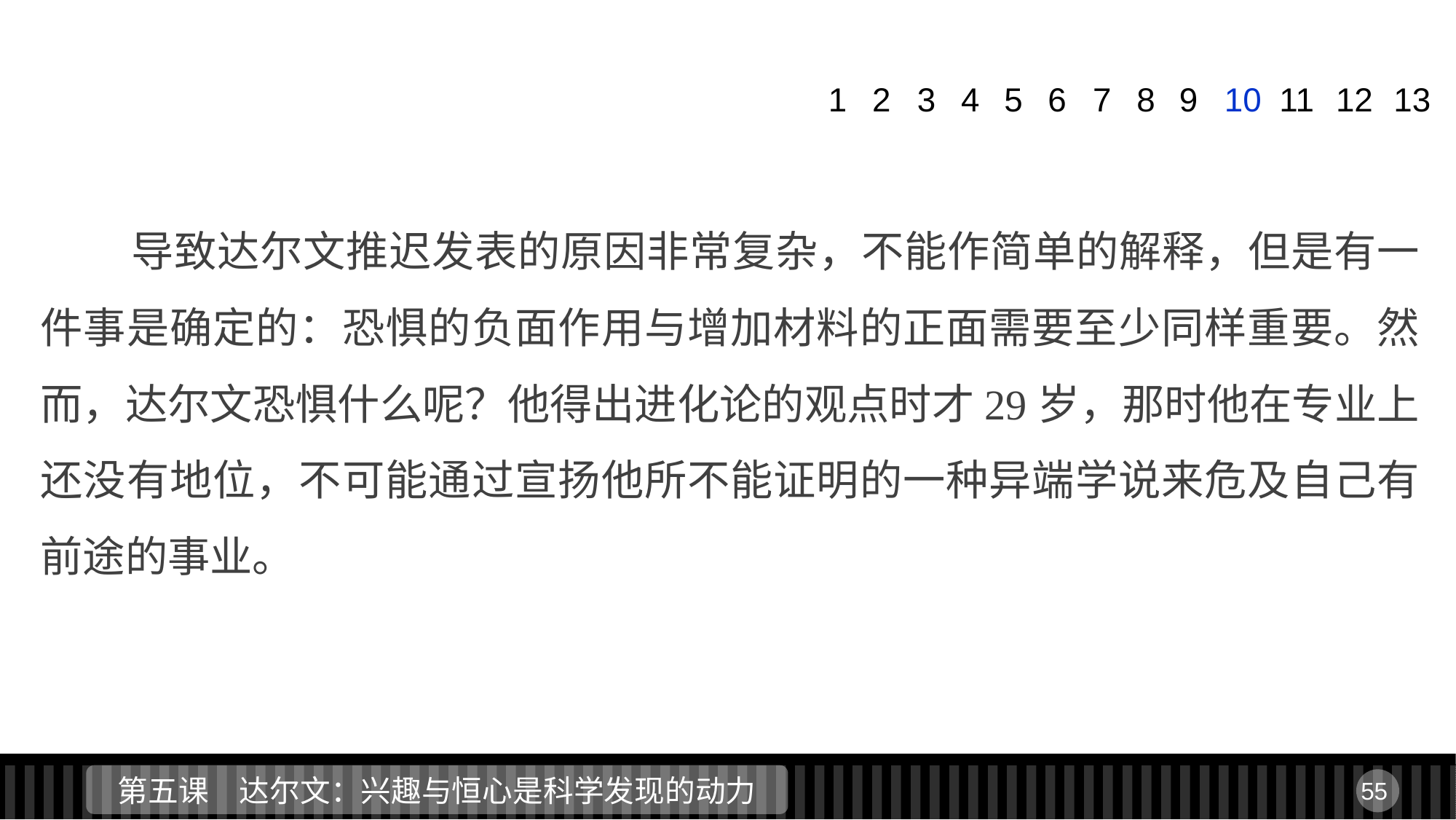

1
2
3
4
5
6
7
8
9
10
11
12
13
        导致达尔文推迟发表的原因非常复杂，不能作简单的解释，但是有一件事是确定的：恐惧的负面作用与增加材料的正面需要至少同样重要。然而，达尔文恐惧什么呢？他得出进化论的观点时才29岁，那时他在专业上还没有地位，不可能通过宣扬他所不能证明的一种异端学说来危及自己有前途的事业。